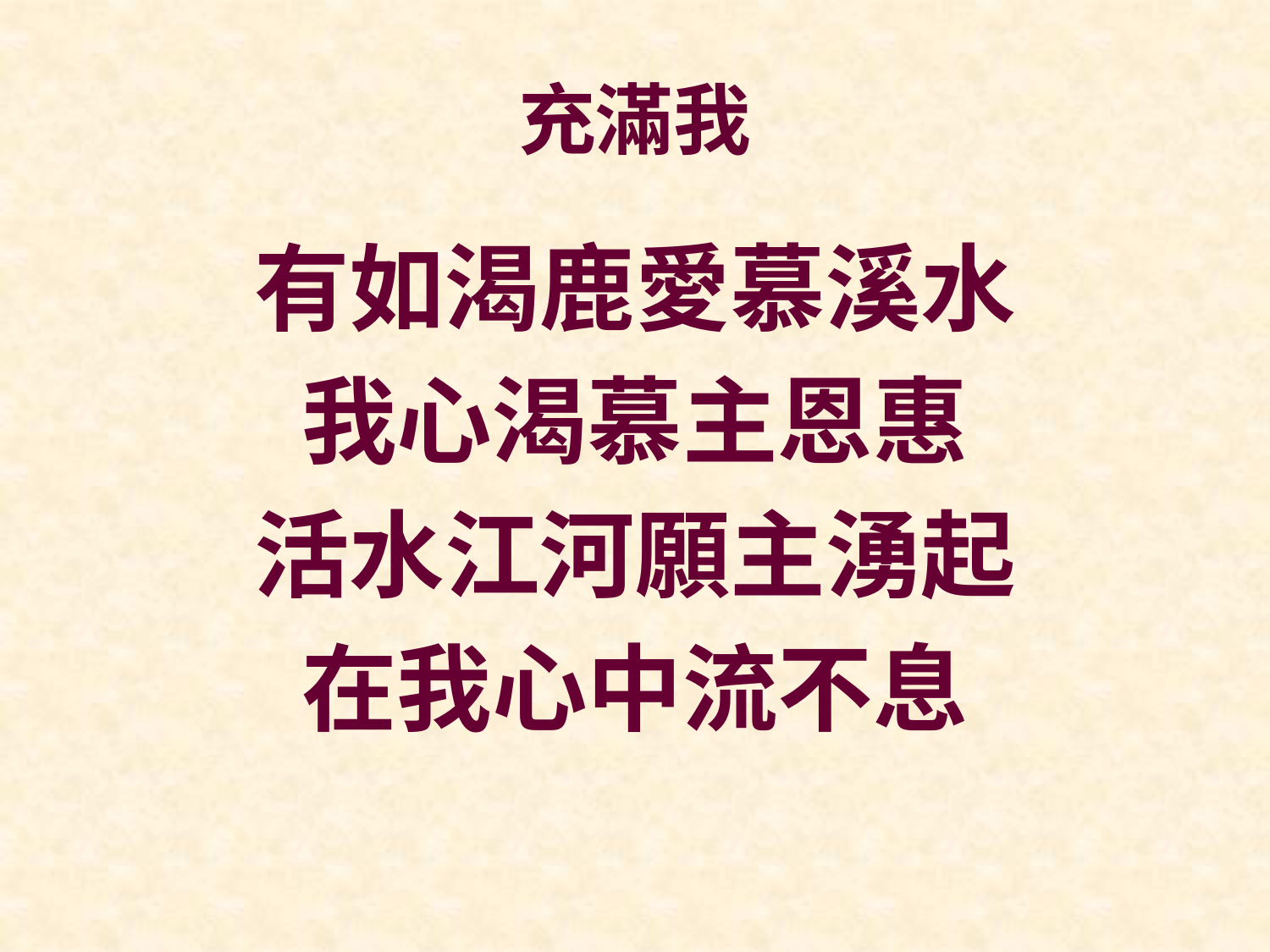

# 充滿我
有如渴鹿愛慕溪水
我心渴慕主恩惠
活水江河願主湧起
在我心中流不息